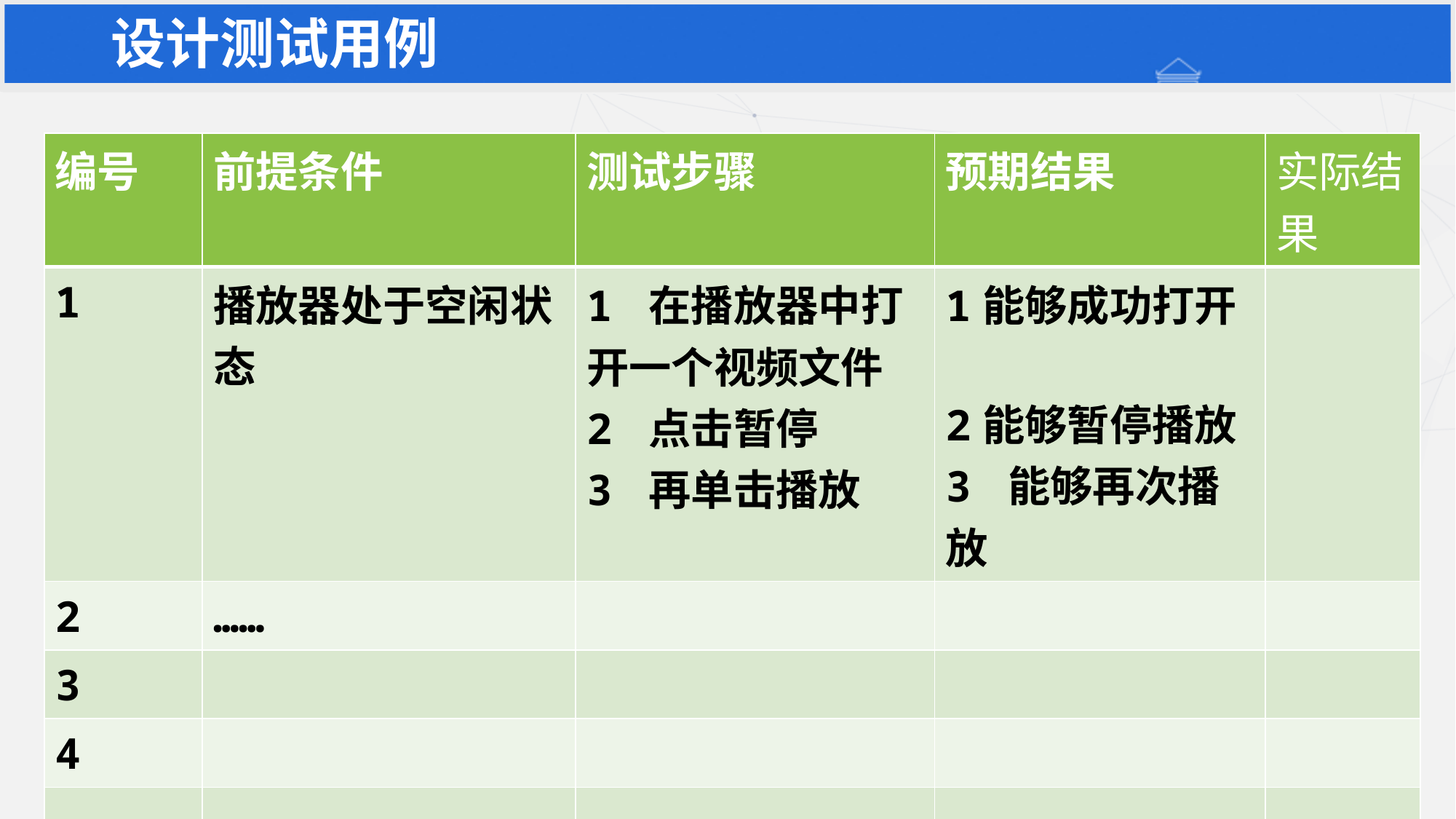

# 设计测试用例
| 编号 | 前提条件 | 测试步骤 | 预期结果 | 实际结果 |
| --- | --- | --- | --- | --- |
| 1 | 播放器处于空闲状态 | 1 在播放器中打开一个视频文件 2 点击暂停 3 再单击播放 | 1能够成功打开 2能够暂停播放 3 能够再次播放 |  |
| 2 | …… |  |  |  |
| 3 |  |  |  |  |
| 4 |  |  |  |  |
| …… |  |  |  |  |